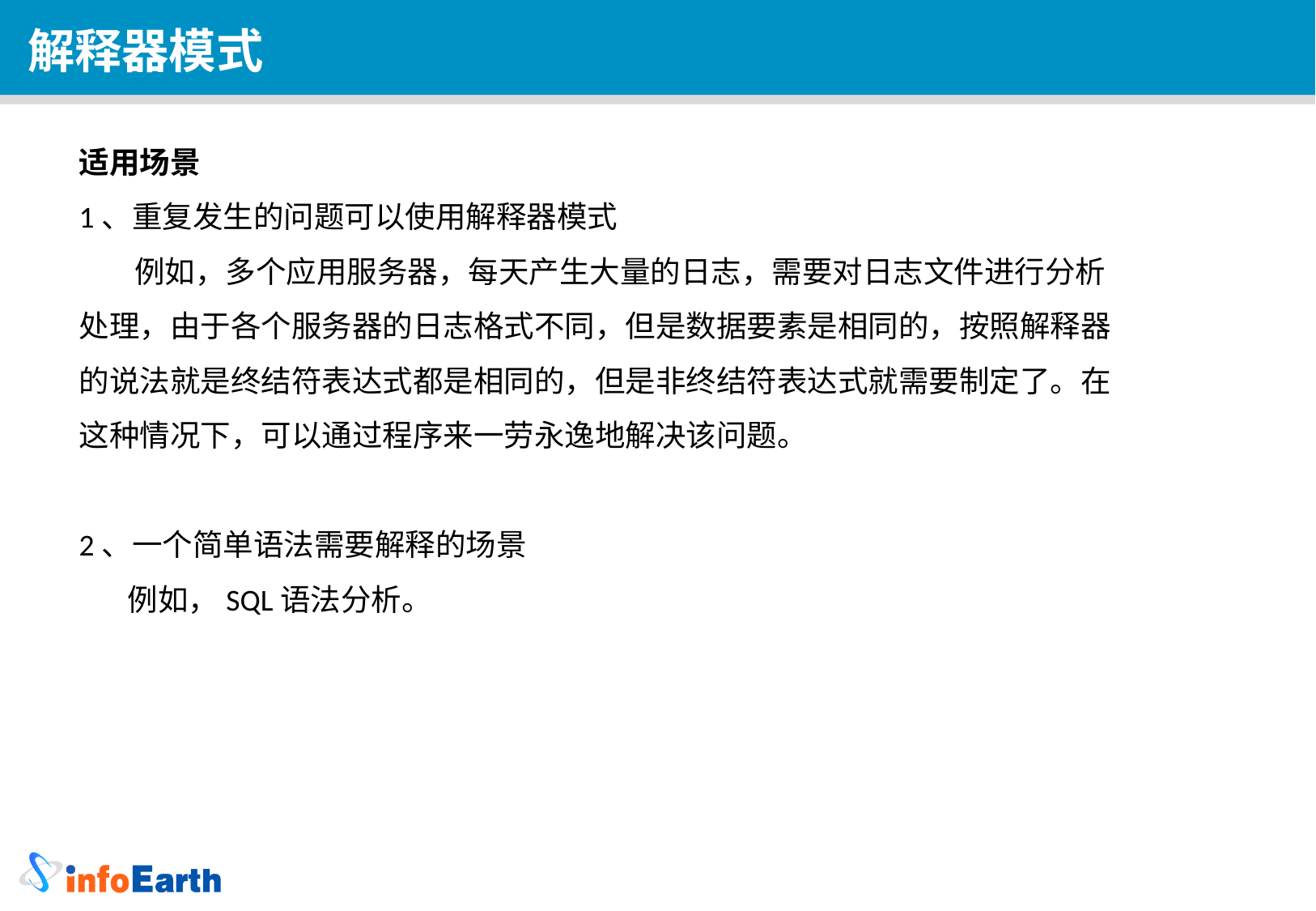

解释器模式
适用场景
1、重复发生的问题可以使用解释器模式
       例如，多个应用服务器，每天产生大量的日志，需要对日志文件进行分析处理，由于各个服务器的日志格式不同，但是数据要素是相同的，按照解释器的说法就是终结符表达式都是相同的，但是非终结符表达式就需要制定了。在这种情况下，可以通过程序来一劳永逸地解决该问题。

2、一个简单语法需要解释的场景
      例如，SQL语法分析。